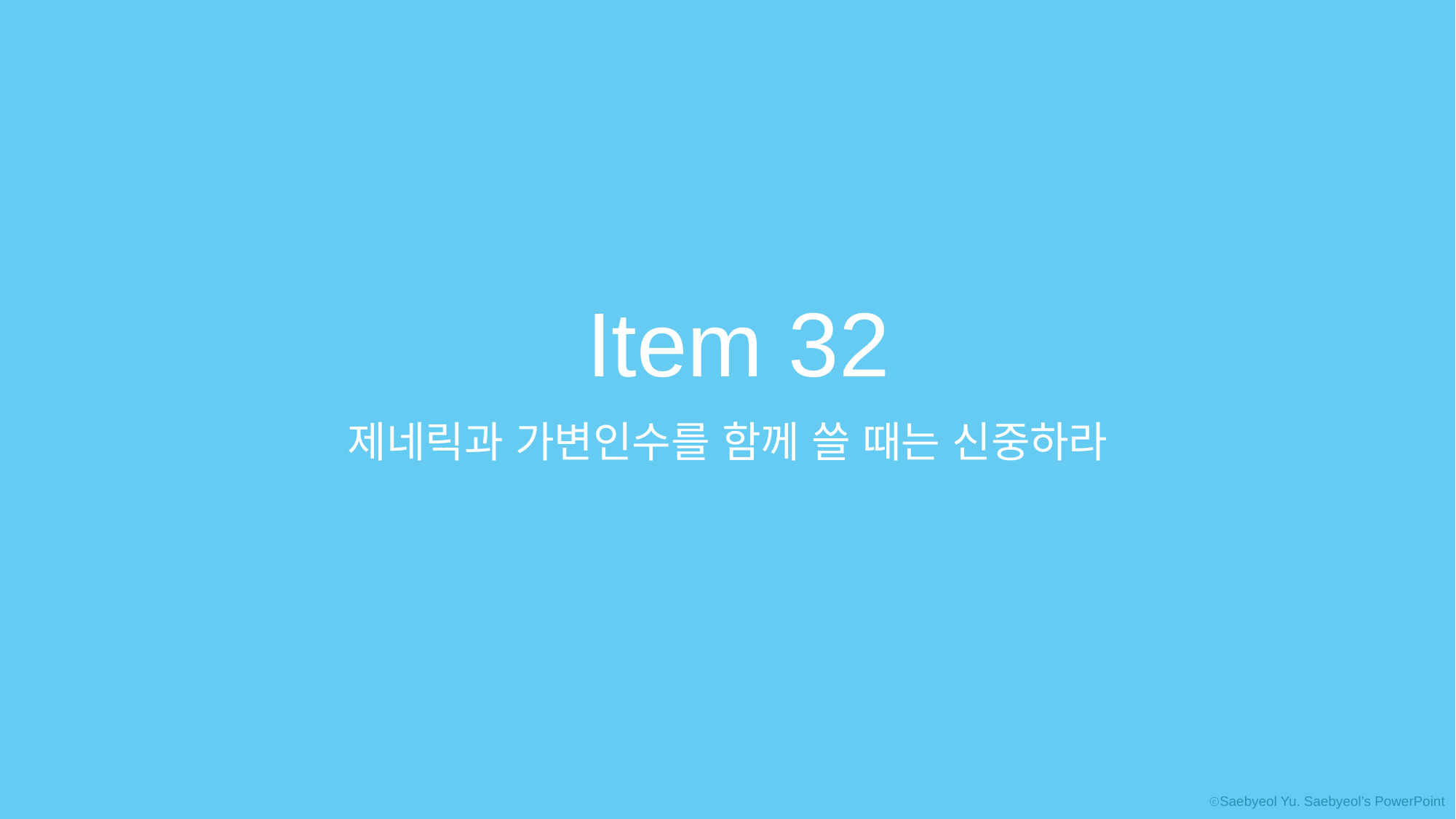

Item 32
제네릭과 가변인수를 함께 쓸 때는 신중하라